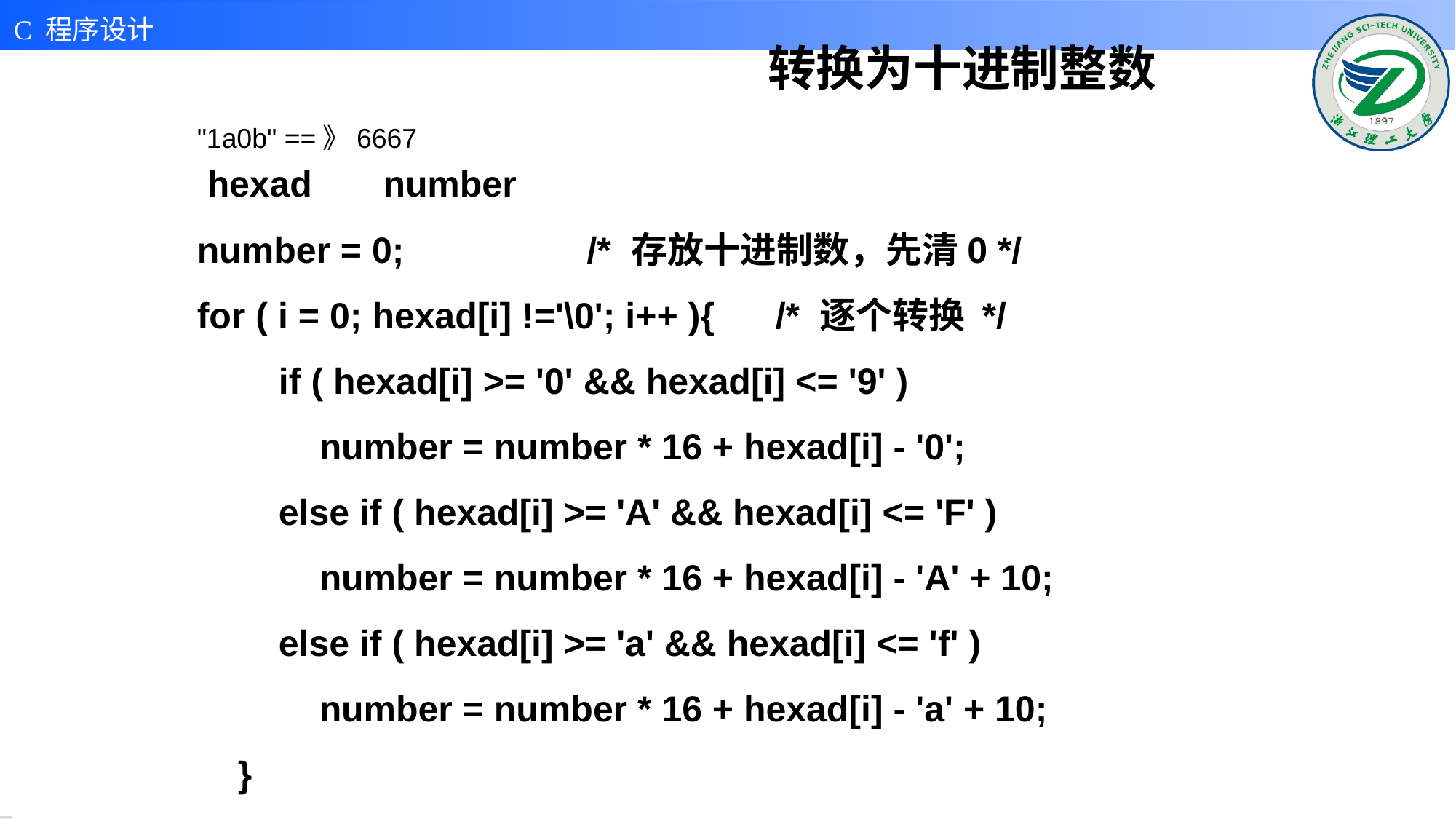

# 转换为十进制整数
"1a0b" ==》6667
 hexad       number
number = 0;                  /* 存放十进制数，先清0 */
for ( i = 0; hexad[i] !='\0'; i++ ){      /* 逐个转换 */
        if ( hexad[i] >= '0' && hexad[i] <= '9' )
            number = number * 16 + hexad[i] - '0';
        else if ( hexad[i] >= 'A' && hexad[i] <= 'F' )
            number = number * 16 + hexad[i] - 'A' + 10;
        else if ( hexad[i] >= 'a' && hexad[i] <= 'f' )
            number = number * 16 + hexad[i] - 'a' + 10;
    }